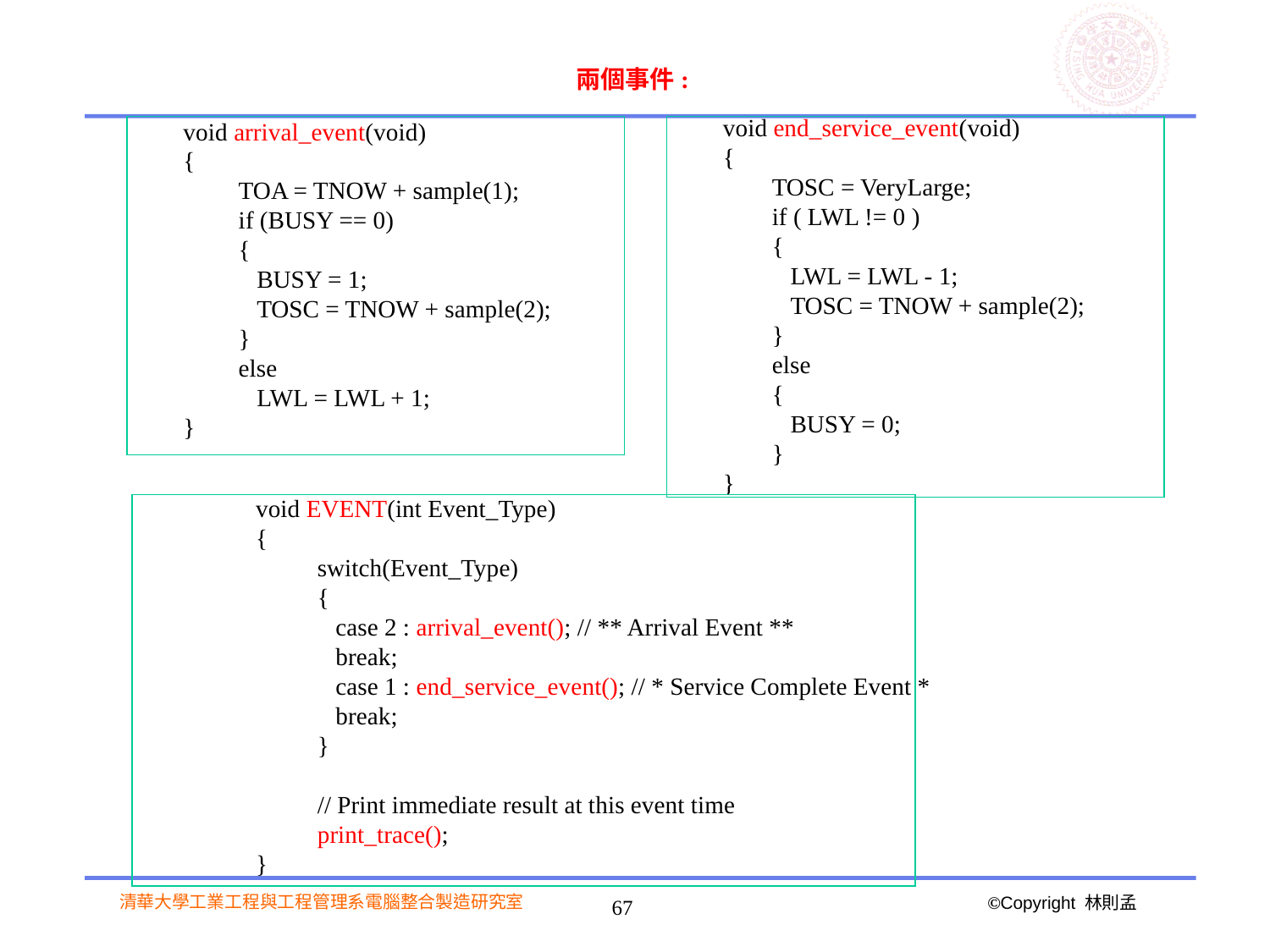

兩個事件:
void end_service_event(void)
{
        TOSC = VeryLarge;
        if ( LWL != 0 )
        {
           LWL = LWL - 1;
           TOSC = TNOW + sample(2);
        }
        else
        {
           BUSY = 0;
        }
}
void arrival_event(void)
{
         TOA = TNOW + sample(1);
         if (BUSY == 0)
         {
            BUSY = 1;
            TOSC = TNOW + sample(2);
         }
         else
            LWL = LWL + 1;
}

void EVENT(int Event_Type)
{
          switch(Event_Type)
          {
             case 2 : arrival_event(); // ** Arrival Event **
             break;
             case 1 : end_service_event(); // * Service Complete Event *
             break;
          }

          // Print immediate result at this event time
          print_trace();
}